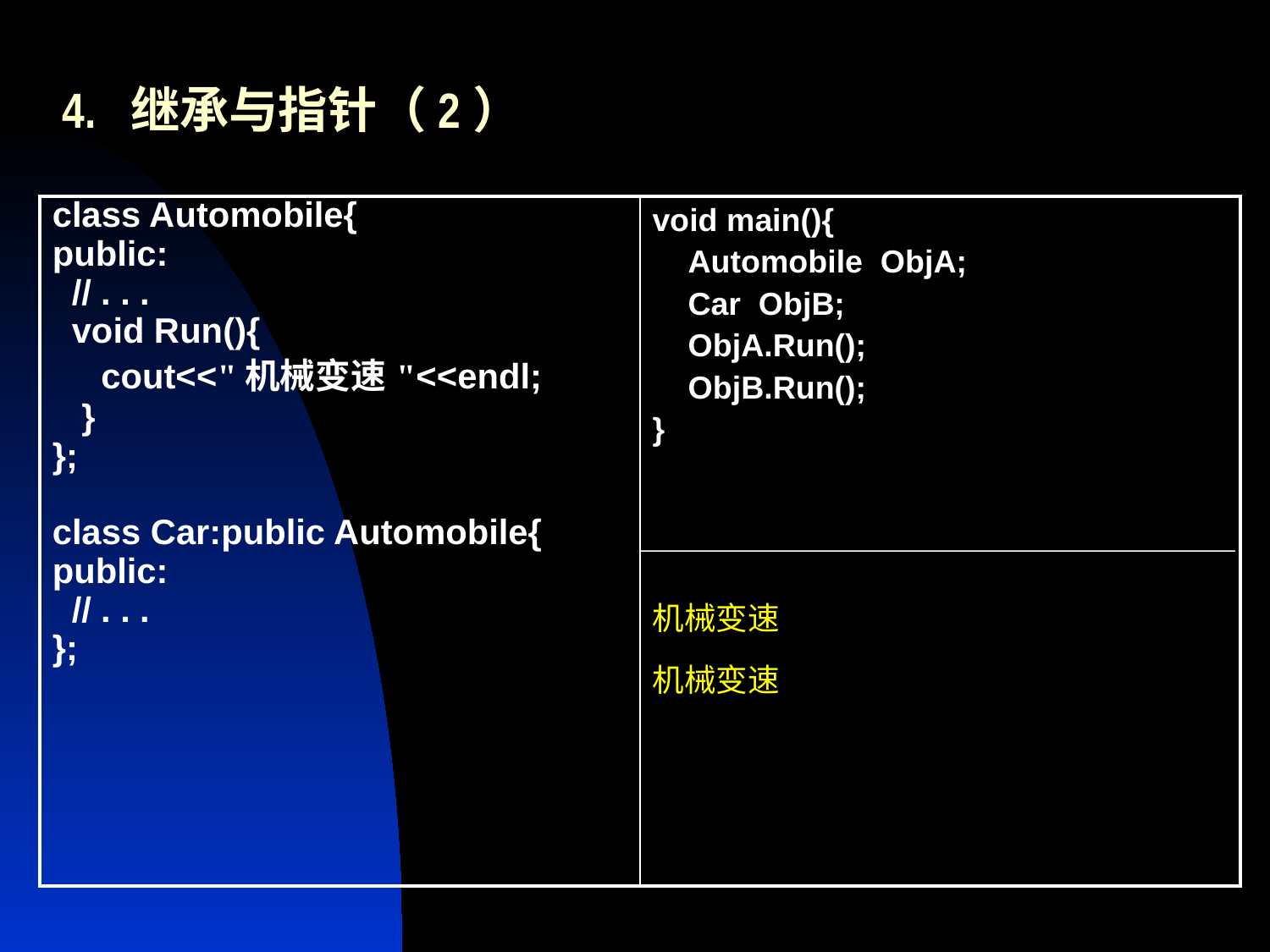

# 4.  继承与指针（2）
| class Automobile{ public: // . . . void Run(){ cout<<"机械变速"<<endl; } }; class Car:public Automobile{ public: // . . . }; | void main(){ Automobile ObjA; Car ObjB; ObjA.Run(); ObjB.Run(); } 机械变速 机械变速 |
| --- | --- |